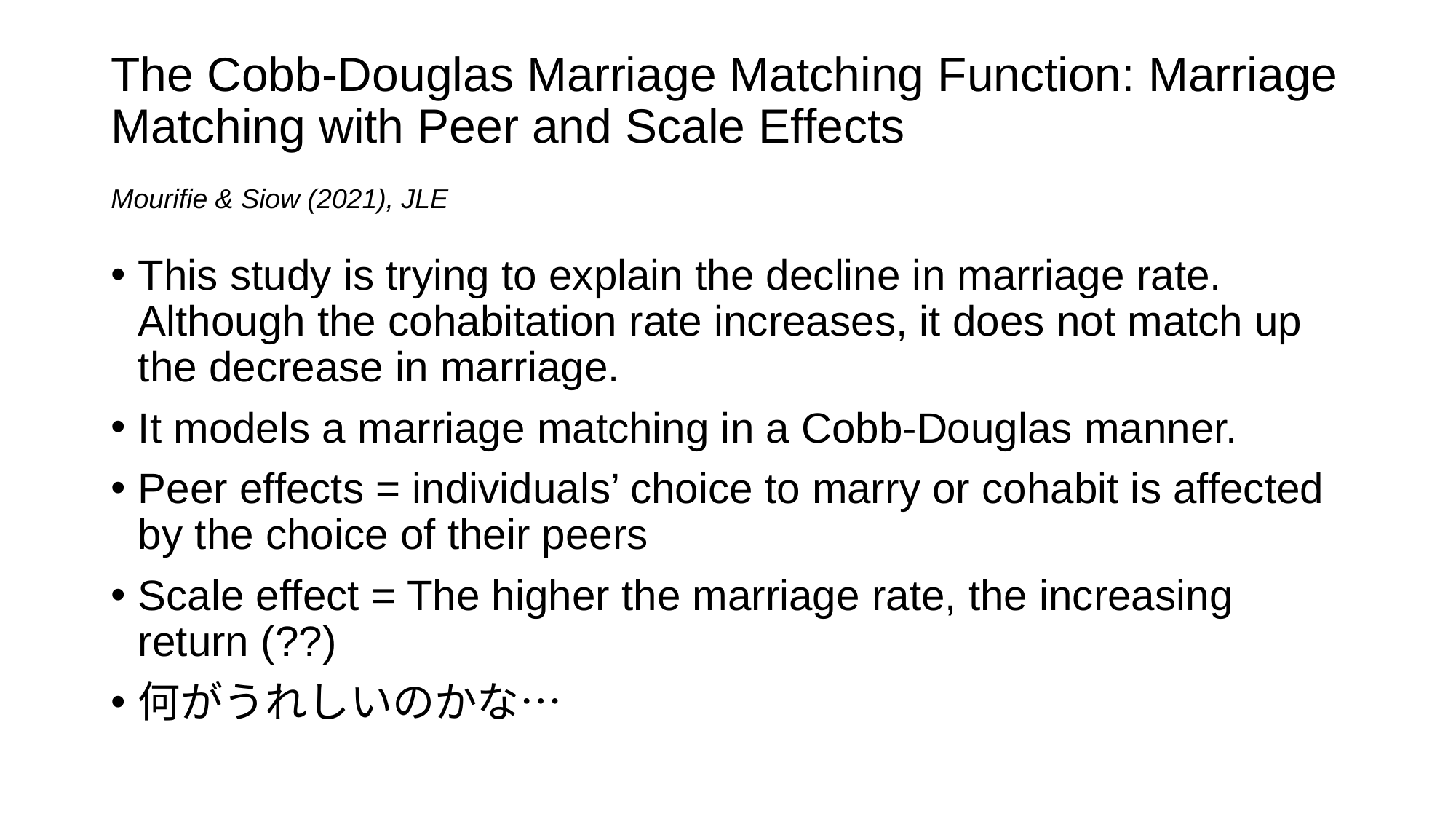

# The Cobb-Douglas Marriage Matching Function: Marriage Matching with Peer and Scale Effects
Mourifie & Siow (2021), JLE
This study is trying to explain the decline in marriage rate. Although the cohabitation rate increases, it does not match up the decrease in marriage.
It models a marriage matching in a Cobb-Douglas manner.
Peer effects = individuals’ choice to marry or cohabit is affected by the choice of their peers
Scale effect = The higher the marriage rate, the increasing return (??)
何がうれしいのかな…